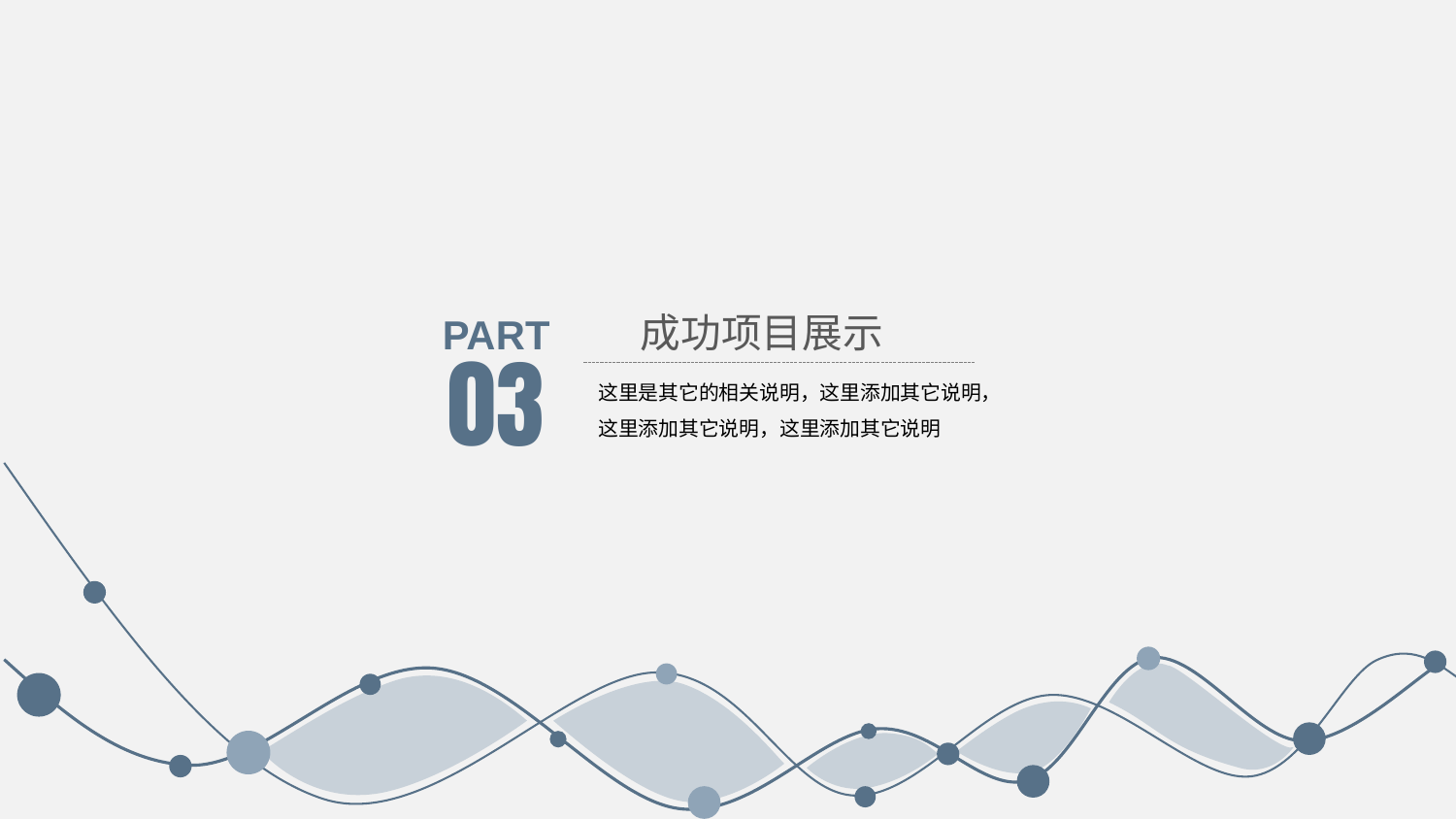

成功项目展示
PART
03
这里是其它的相关说明，这里添加其它说明，
这里添加其它说明，这里添加其它说明